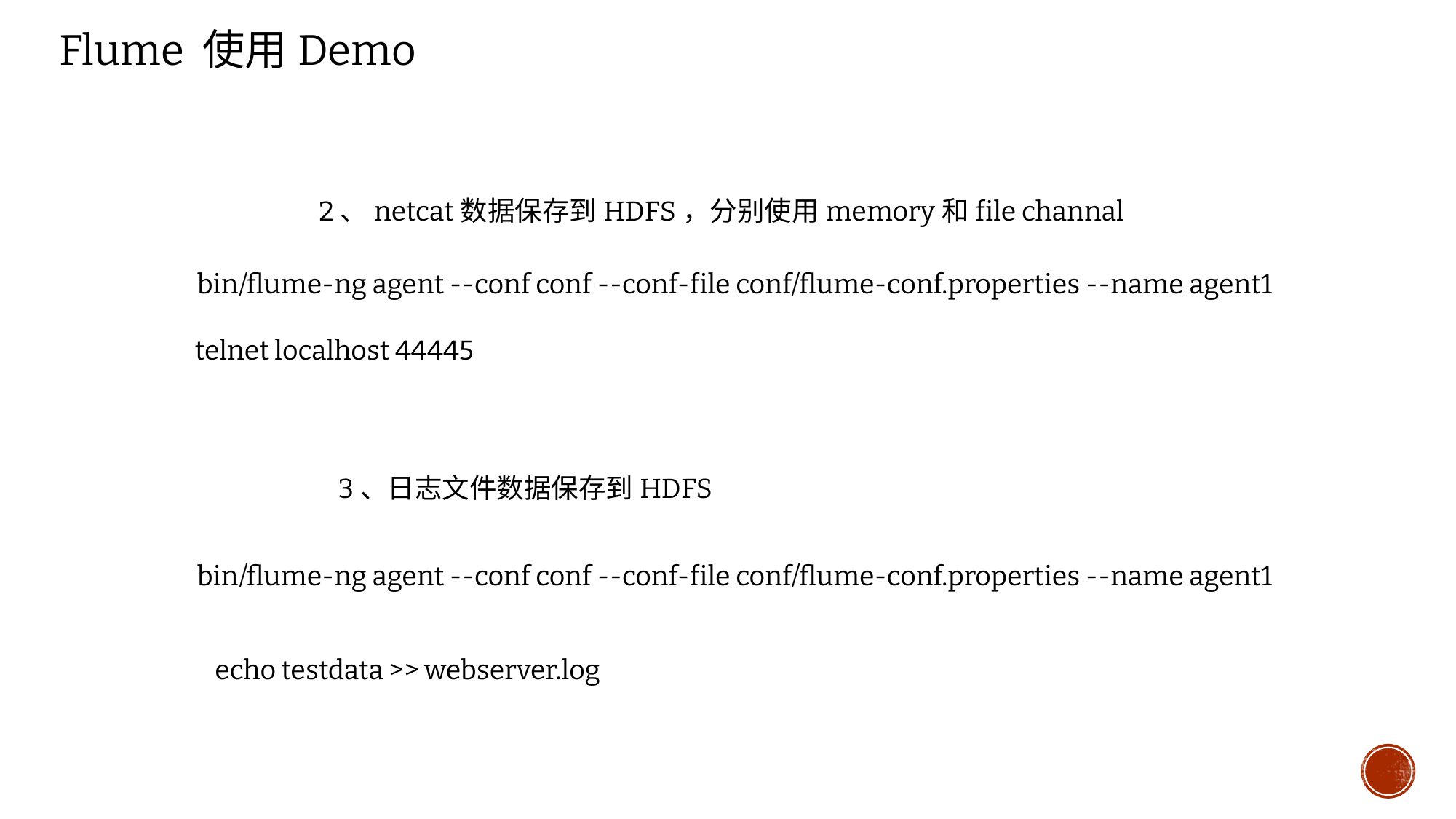

Flume 使用Demo
2、netcat数据保存到HDFS，分别使用memory和file channal
bin/flume-ng agent --conf conf --conf-file conf/flume-conf.properties --name agent1
telnet localhost 44445
3、日志文件数据保存到HDFS
bin/flume-ng agent --conf conf --conf-file conf/flume-conf.properties --name agent1
echo testdata >> webserver.log